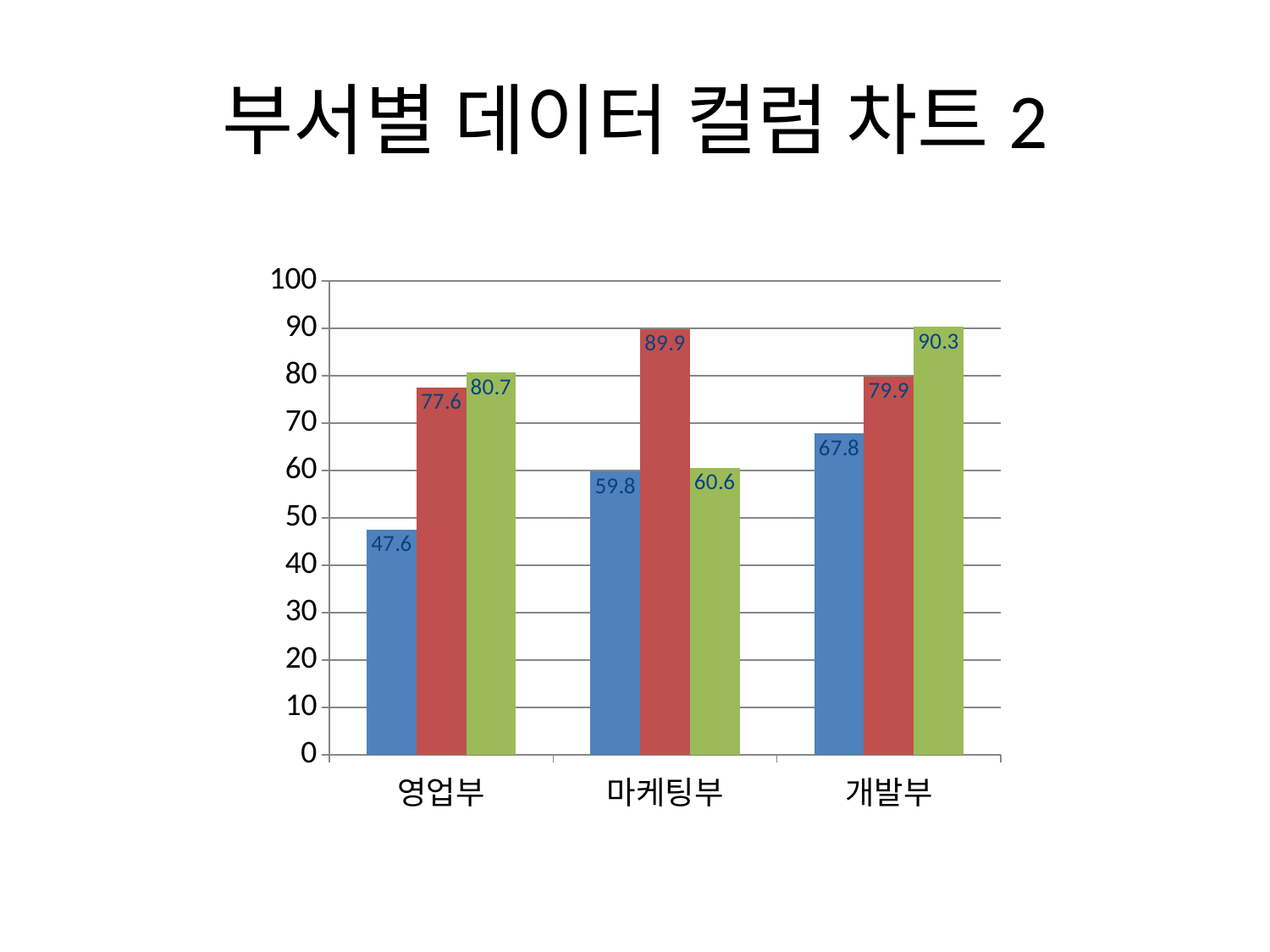

# 부서별 데이터 컬럼 차트2

### Chart

| Category | 2020년도 | 2021년도 | 2022년도 |
|---|---|---|---|
| 영업부 | 47.6 | 77.6 | 80.7 |
| 마케팅부 | 59.8 | 89.9 | 60.6 |
| 개발부 | 67.8 | 79.9 | 90.3 |